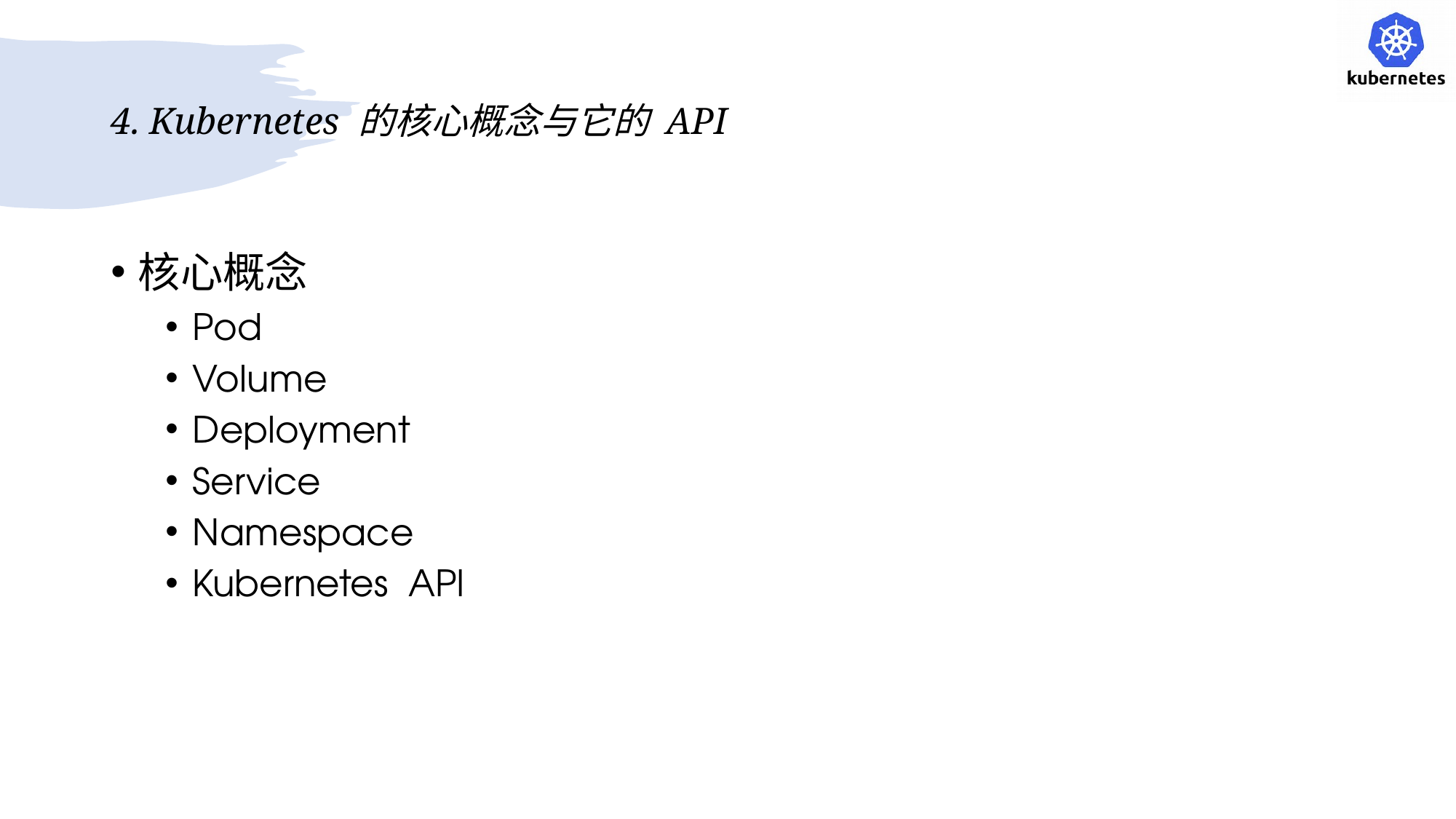

# 4. Kubernetes 的核心概念与它的 API
核心概念
Pod
Volume
Deployment
Service
Namespace
Kubernetes  API